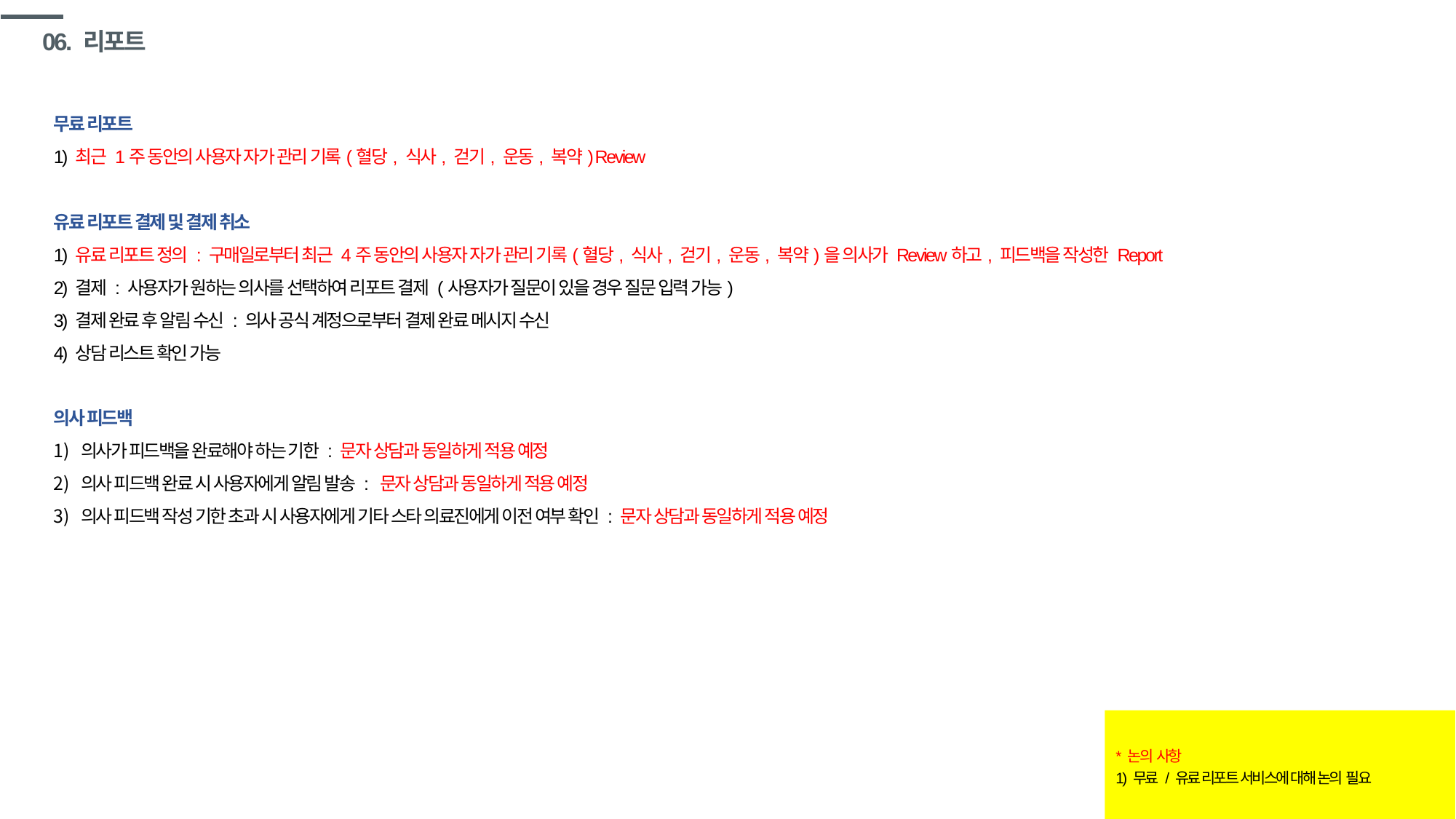

# 06. 리포트
무료 리포트
1) 최근 1주 동안의 사용자 자가 관리 기록(혈당, 식사, 걷기, 운동, 복약) Review

유료 리포트 결제 및 결제 취소
1) 유료 리포트 정의 : 구매일로부터 최근 4주 동안의 사용자 자가 관리 기록(혈당, 식사, 걷기, 운동, 복약)을 의사가 Review하고, 피드백을 작성한 Report
2) 결제 : 사용자가 원하는 의사를 선택하여 리포트 결제 (사용자가 질문이 있을 경우 질문 입력 가능)
3) 결제 완료 후 알림 수신 : 의사 공식 계정으로부터 결제 완료 메시지 수신
4) 상담 리스트 확인 가능

의사 피드백
의사가 피드백을 완료해야 하는 기한 : 문자 상담과 동일하게 적용 예정
의사 피드백 완료 시 사용자에게 알림 발송 :  문자 상담과 동일하게 적용 예정
의사 피드백 작성 기한 초과 시 사용자에게 기타 스타 의료진에게 이전 여부 확인 : 문자 상담과 동일하게 적용 예정
* 논의  사항
1) 무료 / 유료 리포트 서비스에 대해 논의  필요